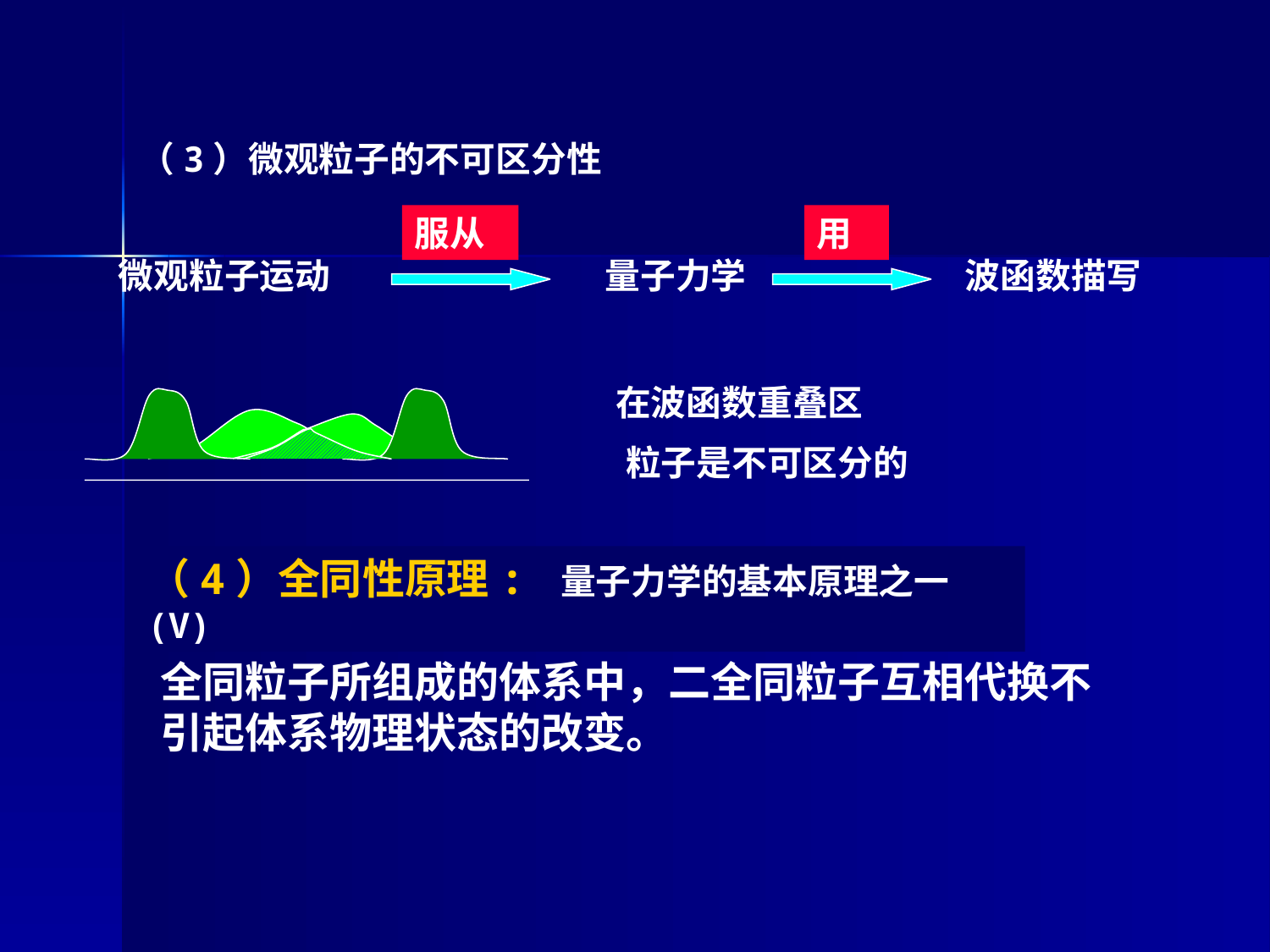

（3）微观粒子的不可区分性
服从

微观粒子运动
用

波函数描写
量子力学
在波函数重叠区
粒子是不可区分的

（4）全同性原理: 量子力学的基本原理之一  (V)
全同粒子所组成的体系中，二全同粒子互相代换不引起体系物理状态的改变。
35